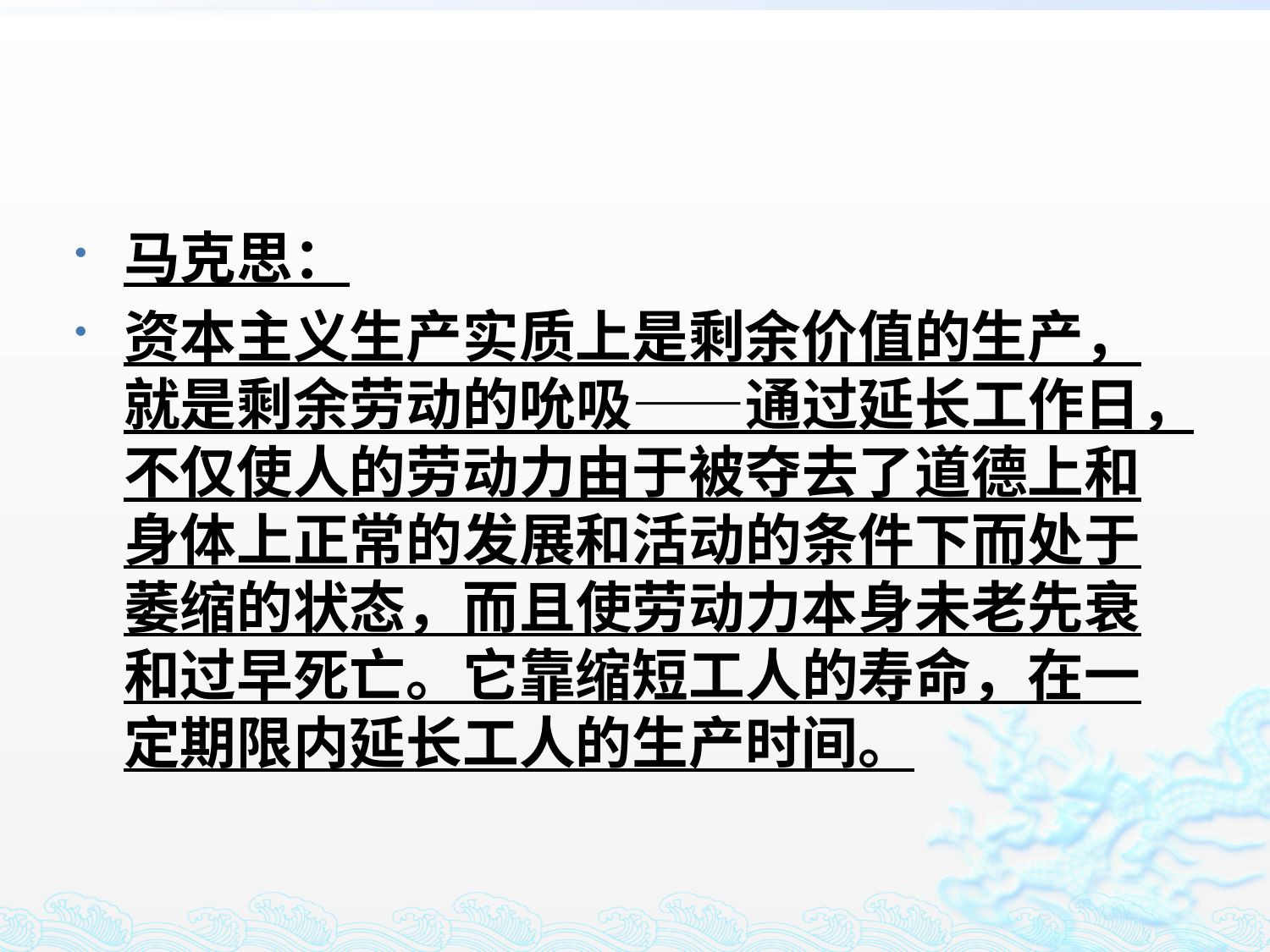

马克思：
资本主义生产实质上是剩余价值的生产，就是剩余劳动的吮吸——通过延长工作日，不仅使人的劳动力由于被夺去了道德上和身体上正常的发展和活动的条件下而处于萎缩的状态，而且使劳动力本身未老先衰和过早死亡。它靠缩短工人的寿命，在一定期限内延长工人的生产时间。